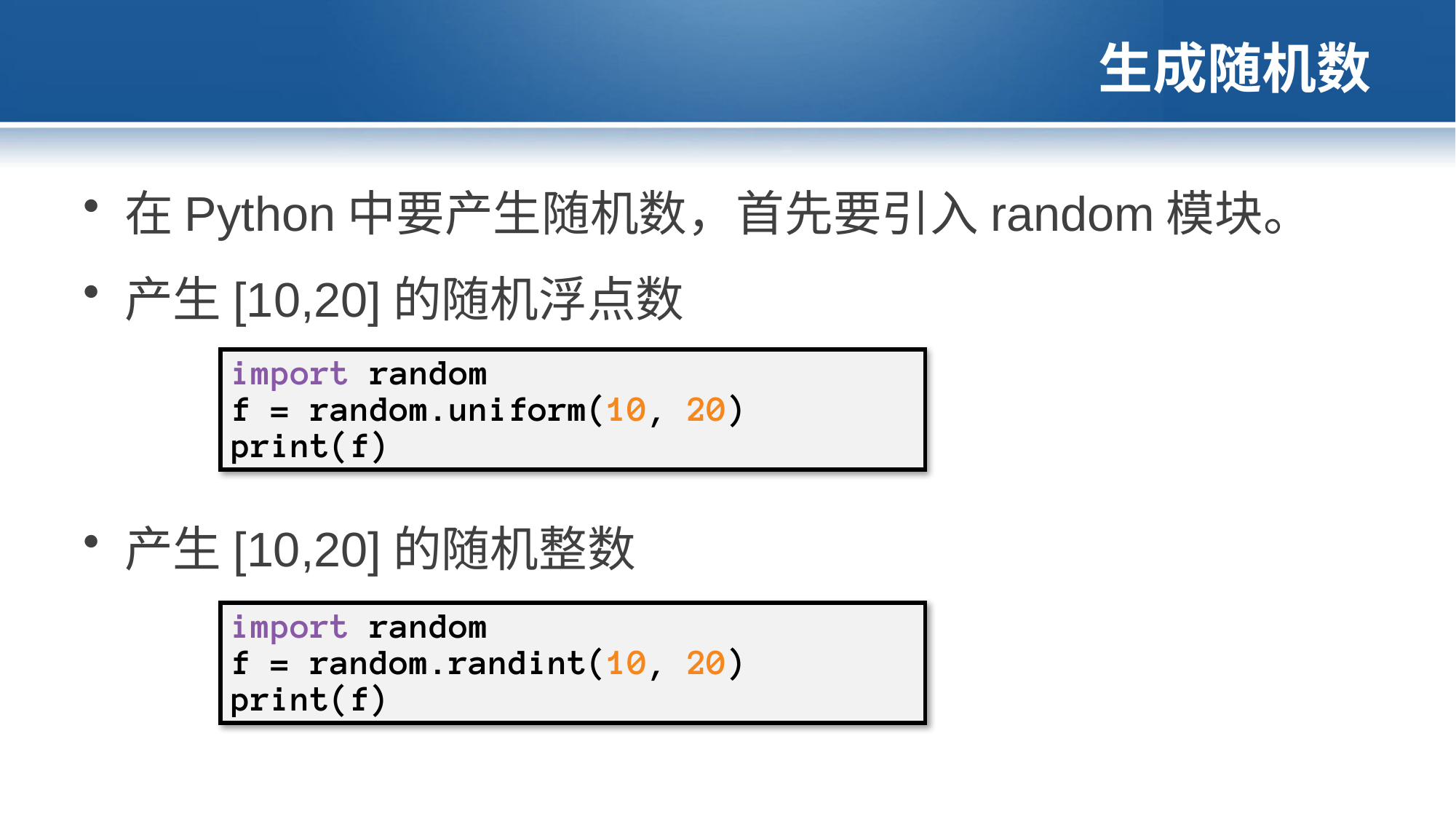

# 生成随机数
在Python中要产生随机数，首先要引入random模块。
产生[10,20]的随机浮点数
| import random f = random.uniform(10, 20) print(f) |
| --- |
产生[10,20]的随机整数
| import random f = random.randint(10, 20) print(f) |
| --- |